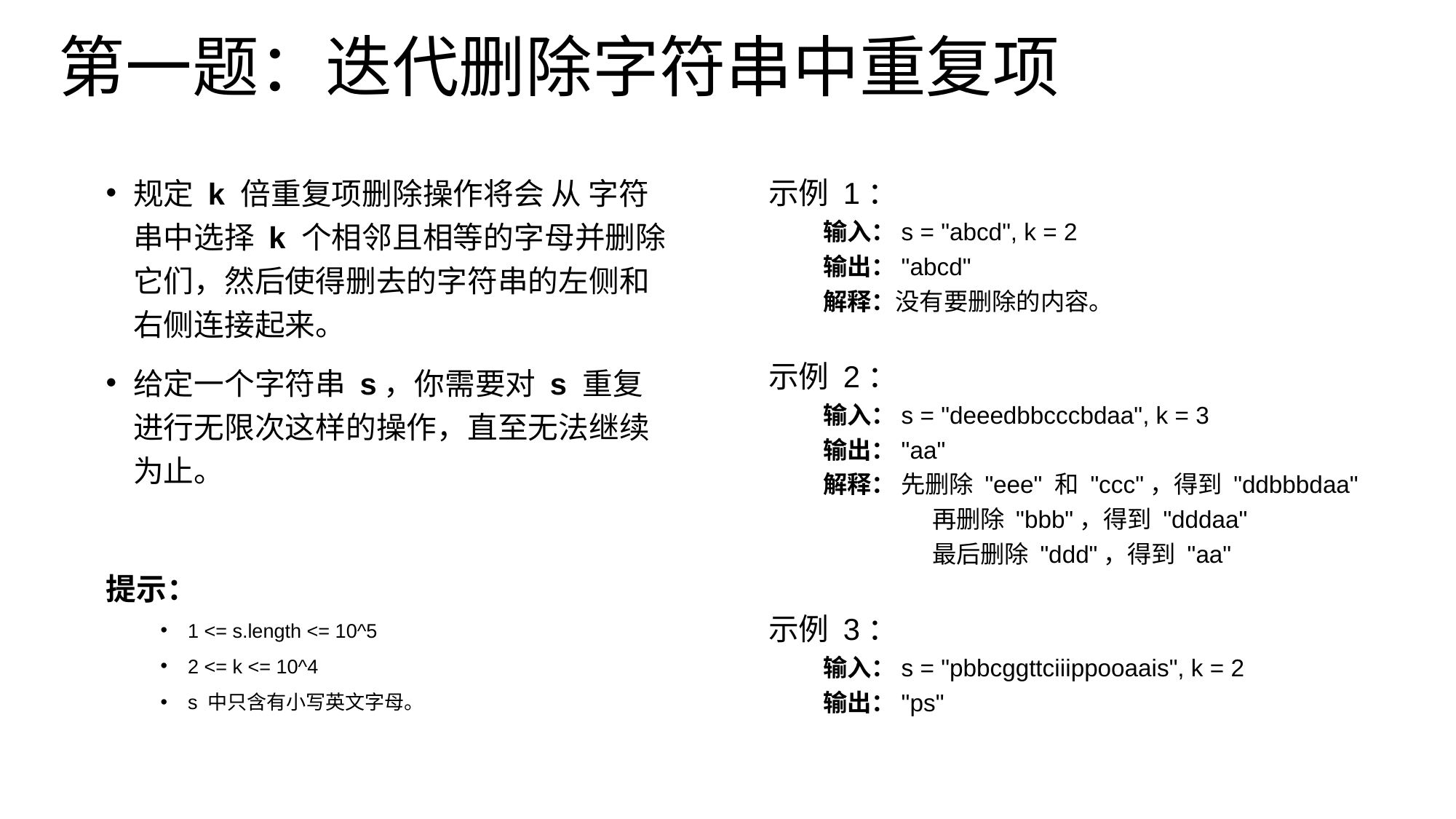

# 第一题：迭代删除字符串中重复项
规定 k 倍重复项删除操作将会 从 字符串中选择 k 个相邻且相等的字母并删除它们，然后使得删去的字符串的左侧和右侧连接起来。
给定一个字符串 s，你需要对 s 重复进行无限次这样的操作，直至无法继续为止。

提示：
1 <= s.length <= 10^5
2 <= k <= 10^4
s 中只含有小写英文字母。

示例 1：
输入：s = "abcd", k = 2
输出："abcd"
解释：没有要删除的内容。

示例 2：
输入：s = "deeedbbcccbdaa", k = 3
输出："aa"
解释： 先删除 "eee" 和 "ccc"，得到 "ddbbbdaa"
	再删除 "bbb"，得到 "dddaa"
	最后删除 "ddd"，得到 "aa"
示例 3：
输入：s = "pbbcggttciiippooaais", k = 2
输出："ps"